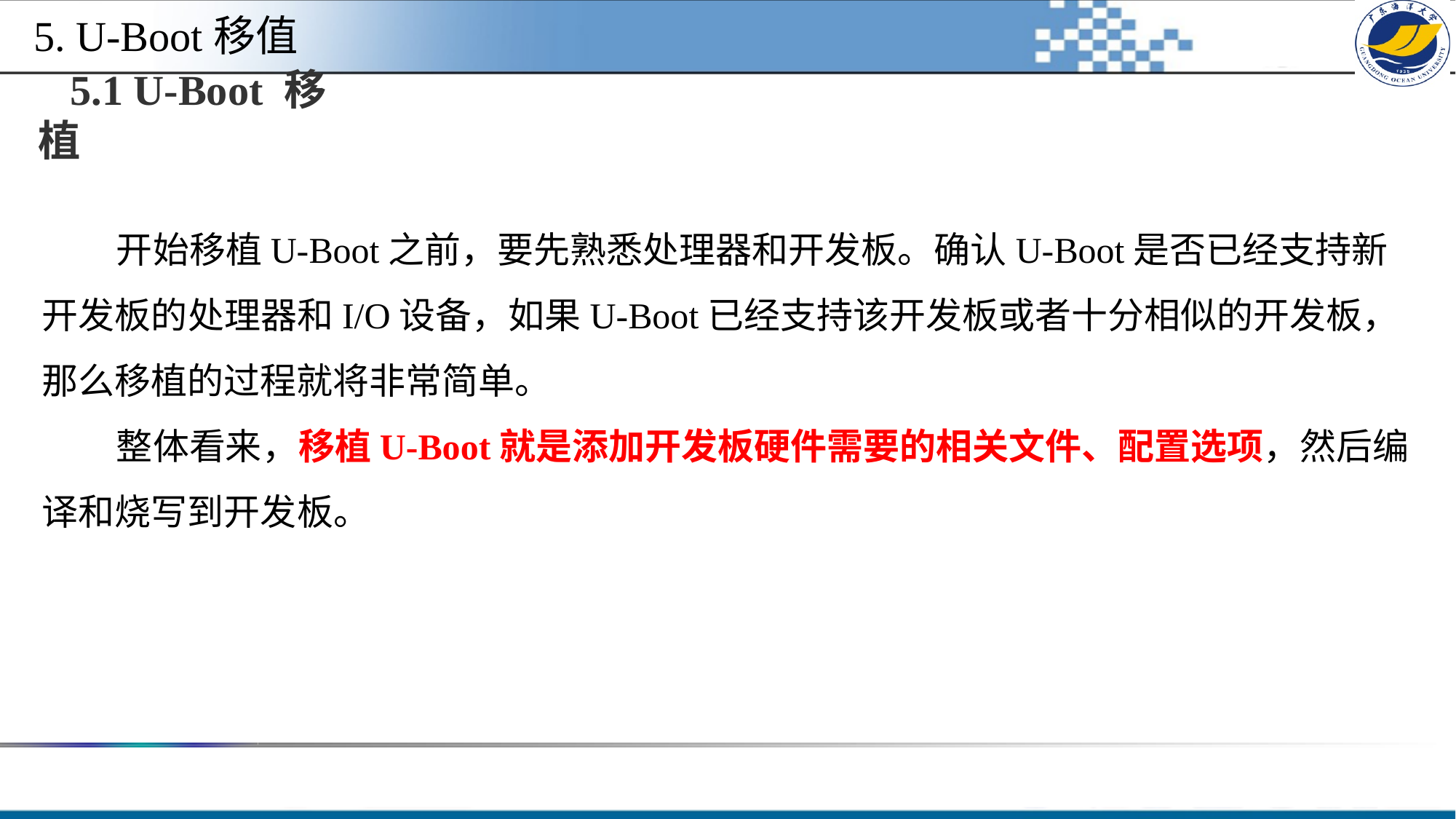

5. U-Boot移值

5.1 U-Boot 移植
        开始移植U-Boot之前，要先熟悉处理器和开发板。确认U-Boot是否已经支持新开发板的处理器和I/O设备，如果U-Boot已经支持该开发板或者十分相似的开发板，那么移植的过程就将非常简单。
        整体看来，移植U-Boot就是添加开发板硬件需要的相关文件、配置选项，然后编译和烧写到开发板。